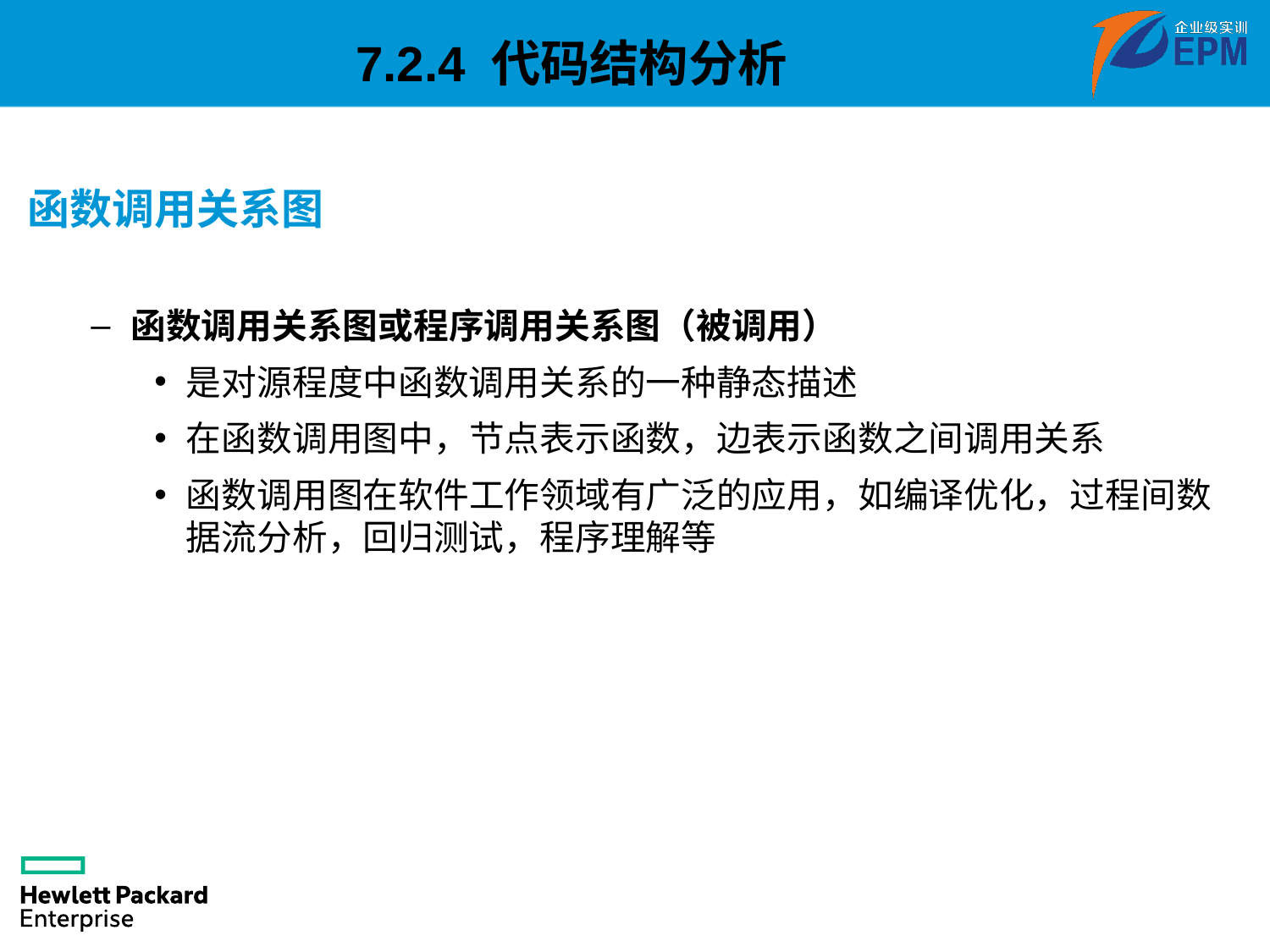

7.2.4 代码结构分析
函数调用关系图

函数调用关系图或程序调用关系图（被调用）
是对源程度中函数调用关系的一种静态描述
在函数调用图中，节点表示函数，边表示函数之间调用关系
函数调用图在软件工作领域有广泛的应用，如编译优化，过程间数据流分析，回归测试，程序理解等